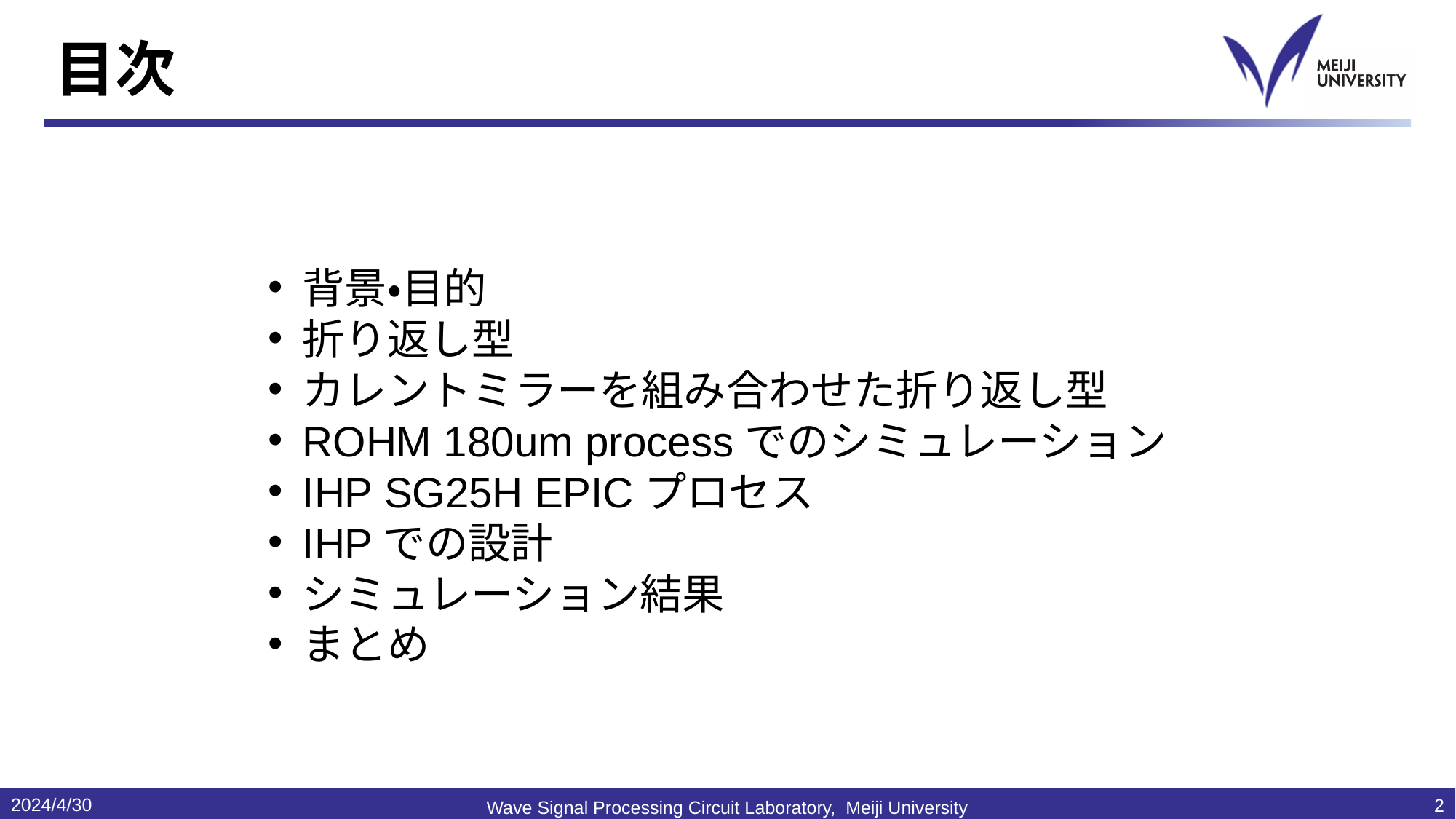

# 目次
背景・目的
折り返し型
カレントミラーを組み合わせた折り返し型
ROHM 180um processでのシミュレーション
IHP SG25H EPICプロセス
IHPでの設計
シミュレーション結果
まとめ
2024/4/30
2
Wave Signal Processing Circuit Laboratory,  Meiji University